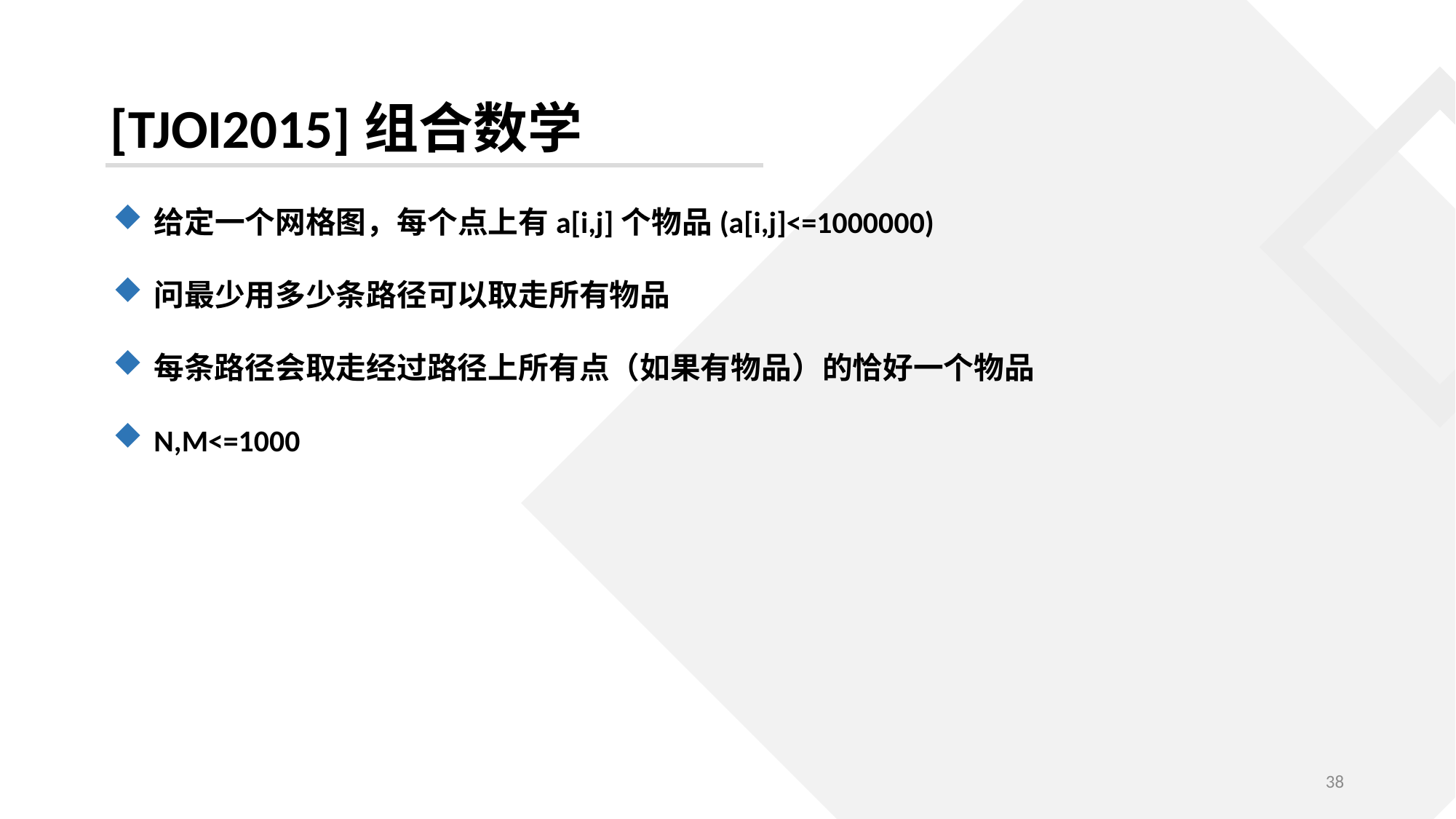

[TJOI2015]组合数学
给定一个网格图，每个点上有a[i,j]个物品(a[i,j]<=1000000)

问最少用多少条路径可以取走所有物品

每条路径会取走经过路径上所有点（如果有物品）的恰好一个物品

N,M<=1000
38